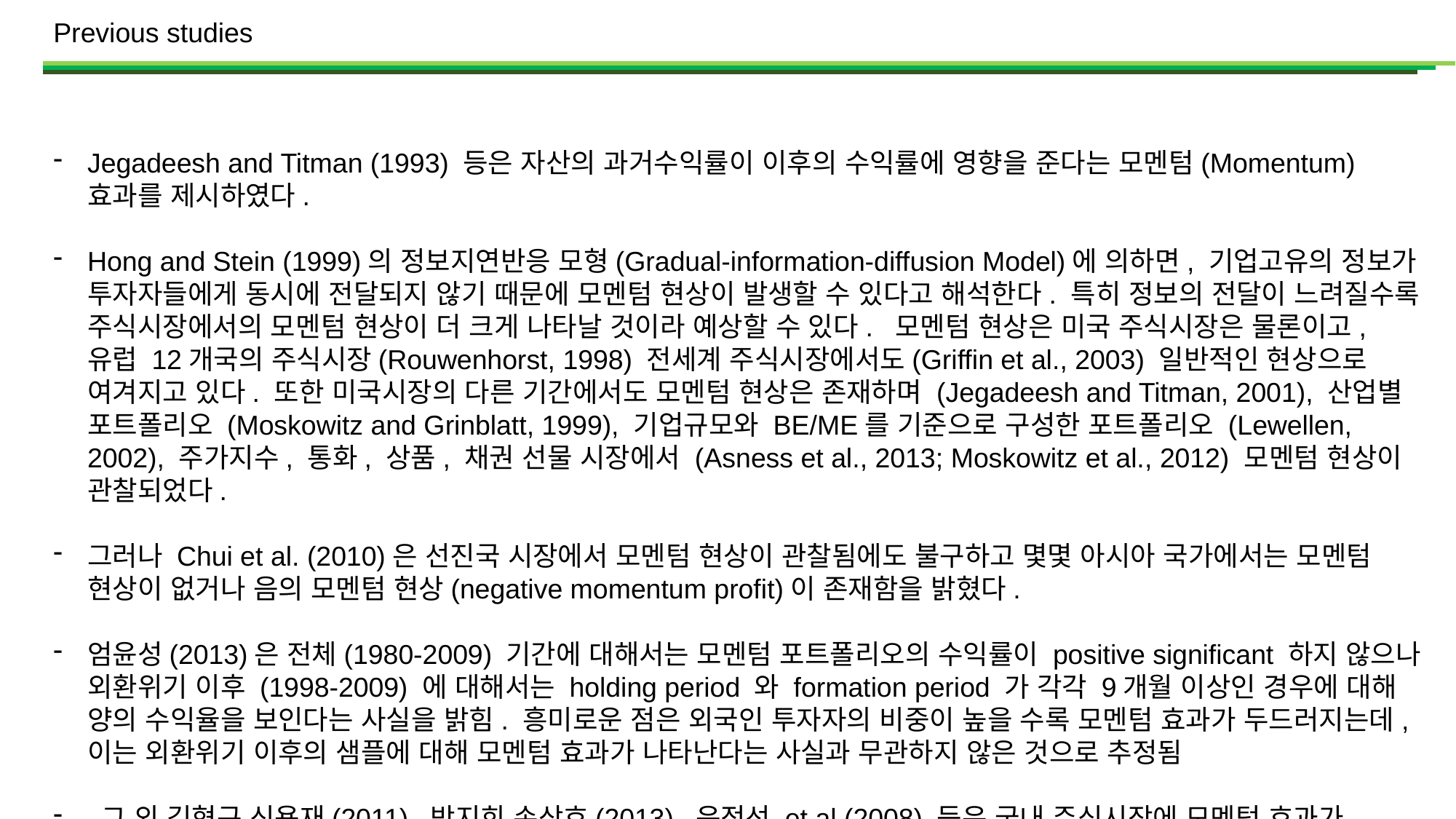

Previous studies
Jegadeesh and Titman (1993) 등은 자산의 과거수익률이 이후의 수익률에 영향을 준다는 모멘텀(Momentum) 효과를 제시하였다.

Hong and Stein (1999)의 정보지연반응 모형(Gradual-information-diffusion Model)에 의하면, 기업고유의 정보가 투자자들에게 동시에 전달되지 않기 때문에 모멘텀 현상이 발생할 수 있다고 해석한다. 특히 정보의 전달이 느려질수록 주식시장에서의 모멘텀 현상이 더 크게 나타날 것이라 예상할 수 있다.  모멘텀 현상은 미국 주식시장은 물론이고, 유럽 12개국의 주식시장(Rouwenhorst, 1998) 전세계 주식시장에서도(Griffin et al., 2003) 일반적인 현상으로 여겨지고 있다. 또한 미국시장의 다른 기간에서도 모멘텀 현상은 존재하며 (Jegadeesh and Titman, 2001), 산업별 포트폴리오 (Moskowitz and Grinblatt, 1999), 기업규모와 BE/ME를 기준으로 구성한 포트폴리오 (Lewellen, 2002), 주가지수, 통화, 상품, 채권 선물 시장에서 (Asness et al., 2013; Moskowitz et al., 2012) 모멘텀 현상이 관찰되었다.

그러나 Chui et al. (2010)은 선진국 시장에서 모멘텀 현상이 관찰됨에도 불구하고 몇몇 아시아 국가에서는 모멘텀 현상이 없거나 음의 모멘텀 현상(negative momentum profit)이 존재함을 밝혔다.

엄윤성(2013)은 전체(1980-2009) 기간에 대해서는 모멘텀 포트폴리오의 수익률이 positive significant 하지 않으나 외환위기 이후 (1998-2009) 에 대해서는 holding period 와 formation period 가 각각 9개월 이상인 경우에 대해 양의 수익율을 보인다는 사실을 밝힘. 흥미로운 점은 외국인 투자자의 비중이 높을 수록 모멘텀 효과가 두드러지는데, 이는 외환위기 이후의 샘플에 대해 모멘텀 효과가 나타난다는 사실과 무관하지 않은 것으로 추정됨

 그 외 김형규 신용재(2011), 박지희 손삼호(2013), 윤정선 et al.(2008) 등은 국내 주식시장에 모멘텀 효과가 없거나 오히려 negative 라고 보고함